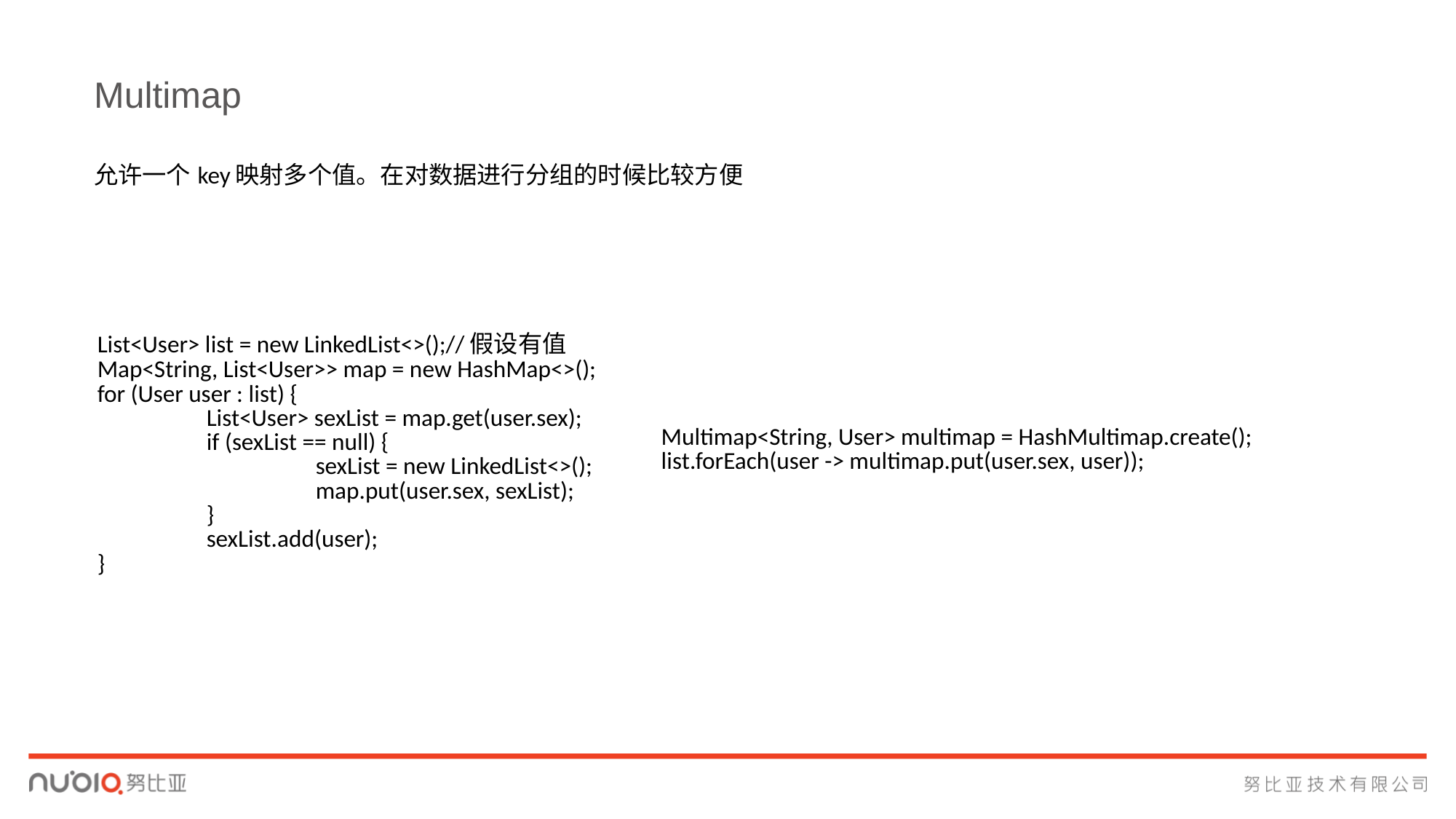

Multimap

允许一个key映射多个值。在对数据进行分组的时候比较方便
List<User> list = new LinkedList<>();//假设有值
Map<String, List<User>> map = new HashMap<>();
for (User user : list) {
	List<User> sexList = map.get(user.sex);
	if (sexList == null) {
		sexList = new LinkedList<>();
		map.put(user.sex, sexList);
	}
	sexList.add(user);
}
Multimap<String, User> multimap = HashMultimap.create();
list.forEach(user -> multimap.put(user.sex, user));